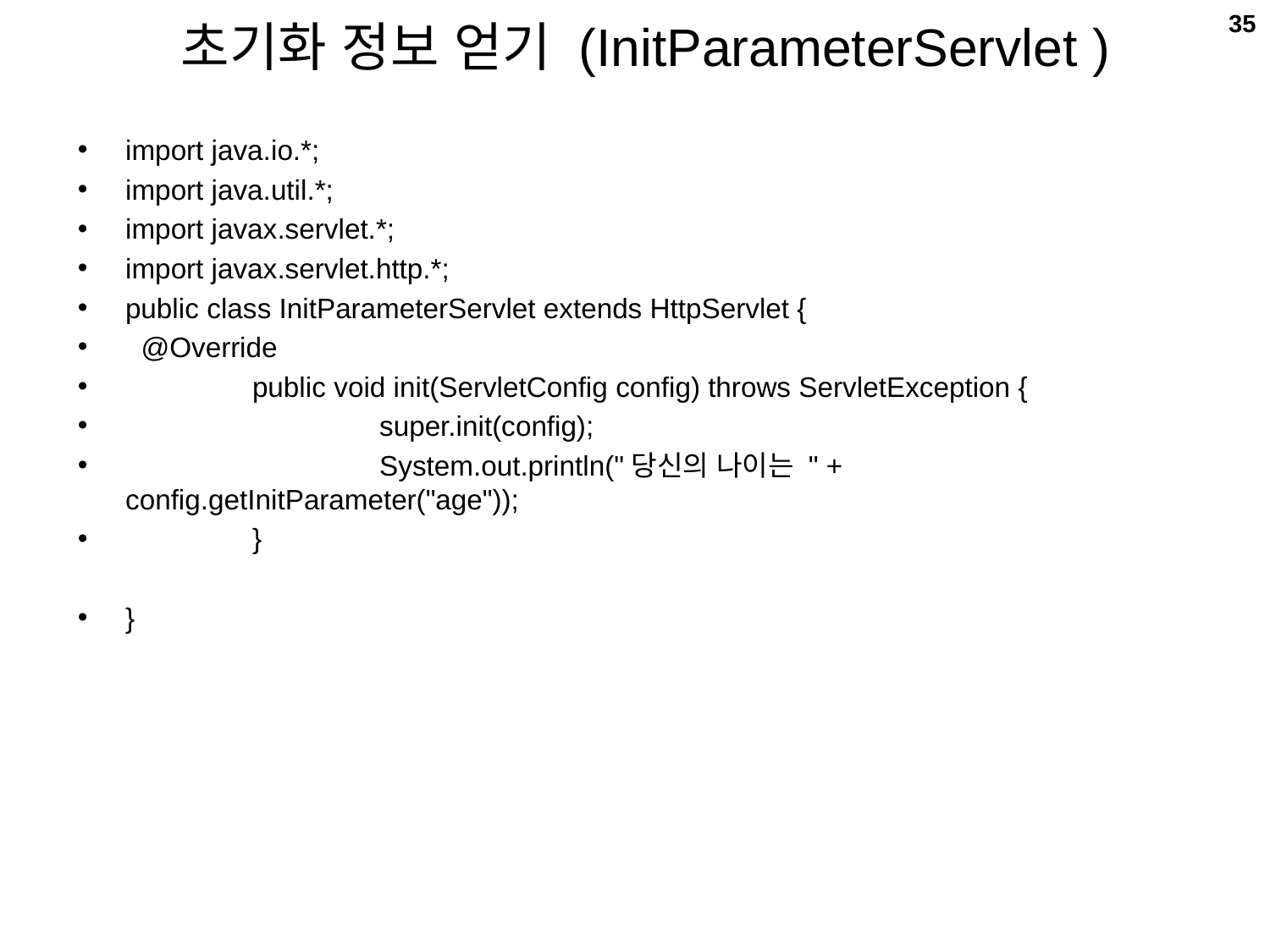

# 초기화 정보 얻기 (InitParameterServlet )
35
import java.io.*;
import java.util.*;
import javax.servlet.*;
import javax.servlet.http.*;
public class InitParameterServlet extends HttpServlet {
  @Override
	public void init(ServletConfig config) throws ServletException {
		super.init(config);
		System.out.println("당신의 나이는 " + config.getInitParameter("age"));
	}

}